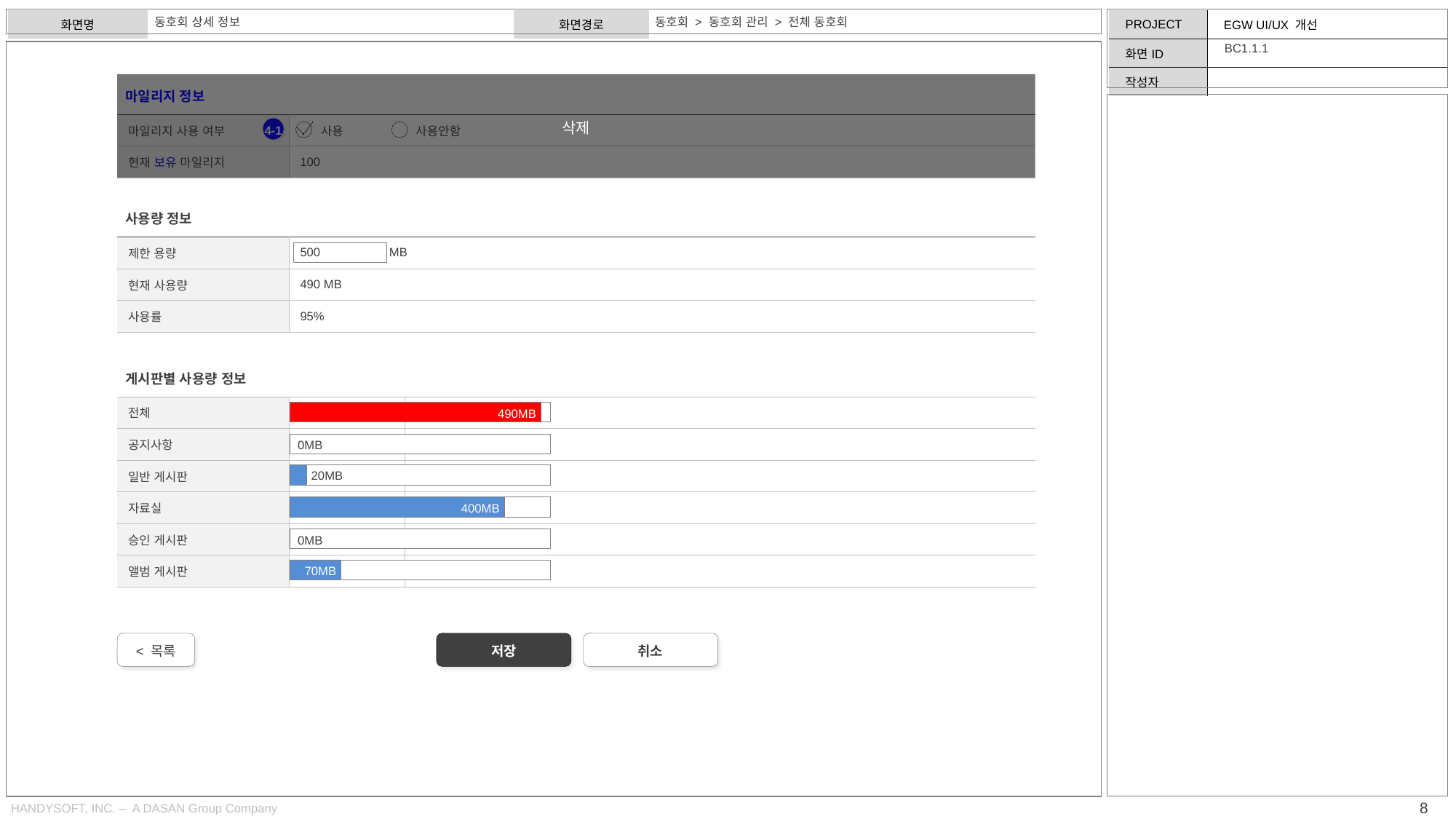

동호회 상세 정보
동호회 > 동호회 관리 > 전체 동호회
BC1.1.1
삭제
마일리지 정보
| 마일리지 사용 여부 | 사용 사용안함 |
| --- | --- |
| 현재 보유 마일리지 | 100 |
4-1

사용량 정보
| 제한 용량 | 500 MB |
| --- | --- |
| 현재 사용량 | 490 MB |
| 사용률 | 95% |

게시판별 사용량 정보
| 전체 |  |  |
| --- | --- | --- |
| 공지사항 |  |  |
| 일반 게시판 |  |  |
| 자료실 |  |  |
| 승인 게시판 |  |  |
| 앨범 게시판 |  |  |

 490MB
 0MB

20MB
 400MB

 0MB

 70MB
< 목록
저장
취소